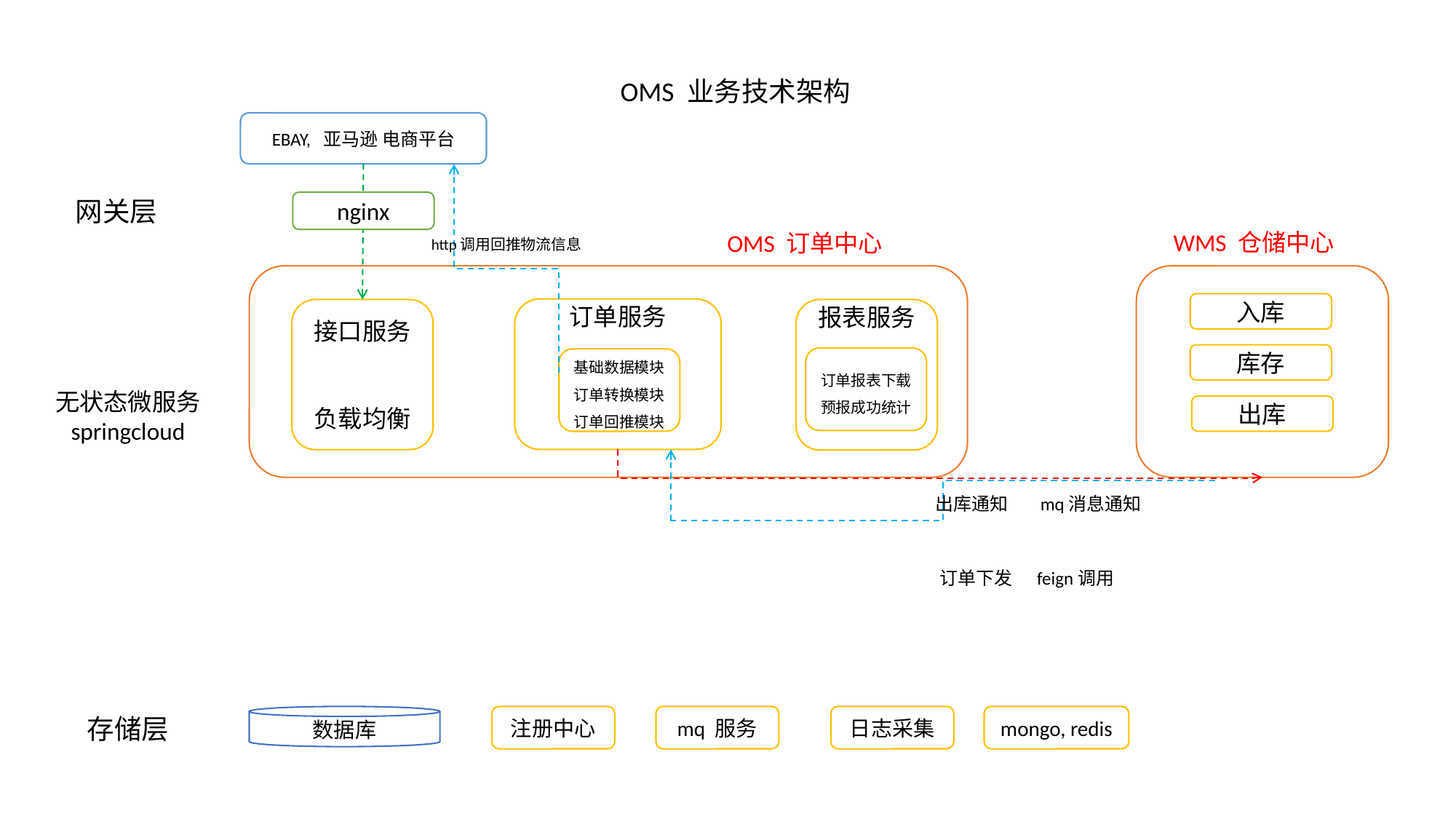

OMS 业务技术架构
EBAY,  亚马逊 电商平台
网关层
nginx
WMS 仓储中心
OMS 订单中心
http调用回推物流信息

入库
订单服务

接口服务

负载均衡
报表服务

库存
订单报表下载
预报成功统计
基础数据模块
订单转换模块
订单回推模块
无状态微服务
springcloud
出库
出库通知       mq消息通知
订单下发     feign调用
存储层
数据库
注册中心
mq 服务
日志采集
mongo, redis